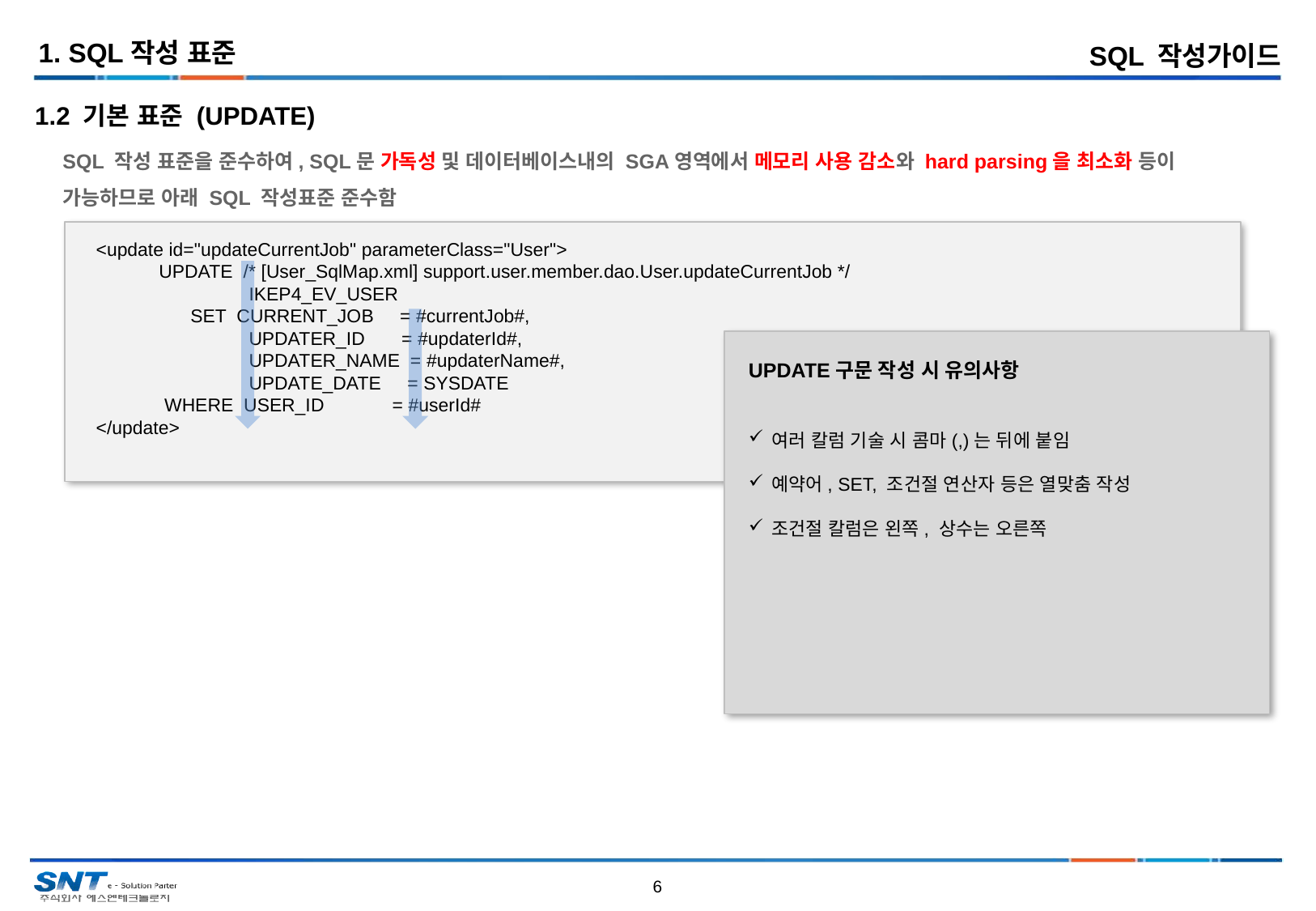

1. SQL작성 표준
SQL 작성가이드
1.2 기본 표준 (UPDATE)
SQL 작성 표준을 준수하여, SQL문 가독성 및 데이터베이스내의 SGA영역에서 메모리 사용 감소와 hard parsing을 최소화 등이 가능하므로 아래 SQL 작성표준 준수함

<update id="updateCurrentJob" parameterClass="User">
            UPDATE  /* [User_SqlMap.xml] support.user.member.dao.User.updateCurrentJob */
	      IKEP4_EV_USER
                  SET  CURRENT_JOB     = #currentJob#,
	      UPDATER_ID       = #updaterId#,
	      UPDATER_NAME  = #updaterName#,
	      UPDATE_DATE     = SYSDATE
             WHERE  USER_ID             = #userId#
</update>

UPDATE구문 작성 시 유의사항

여러 칼럼 기술 시 콤마(,)는 뒤에 붙임

예약어, SET, 조건절 연산자 등은 열맞춤 작성

조건절 칼럼은 왼쪽, 상수는 오른쪽